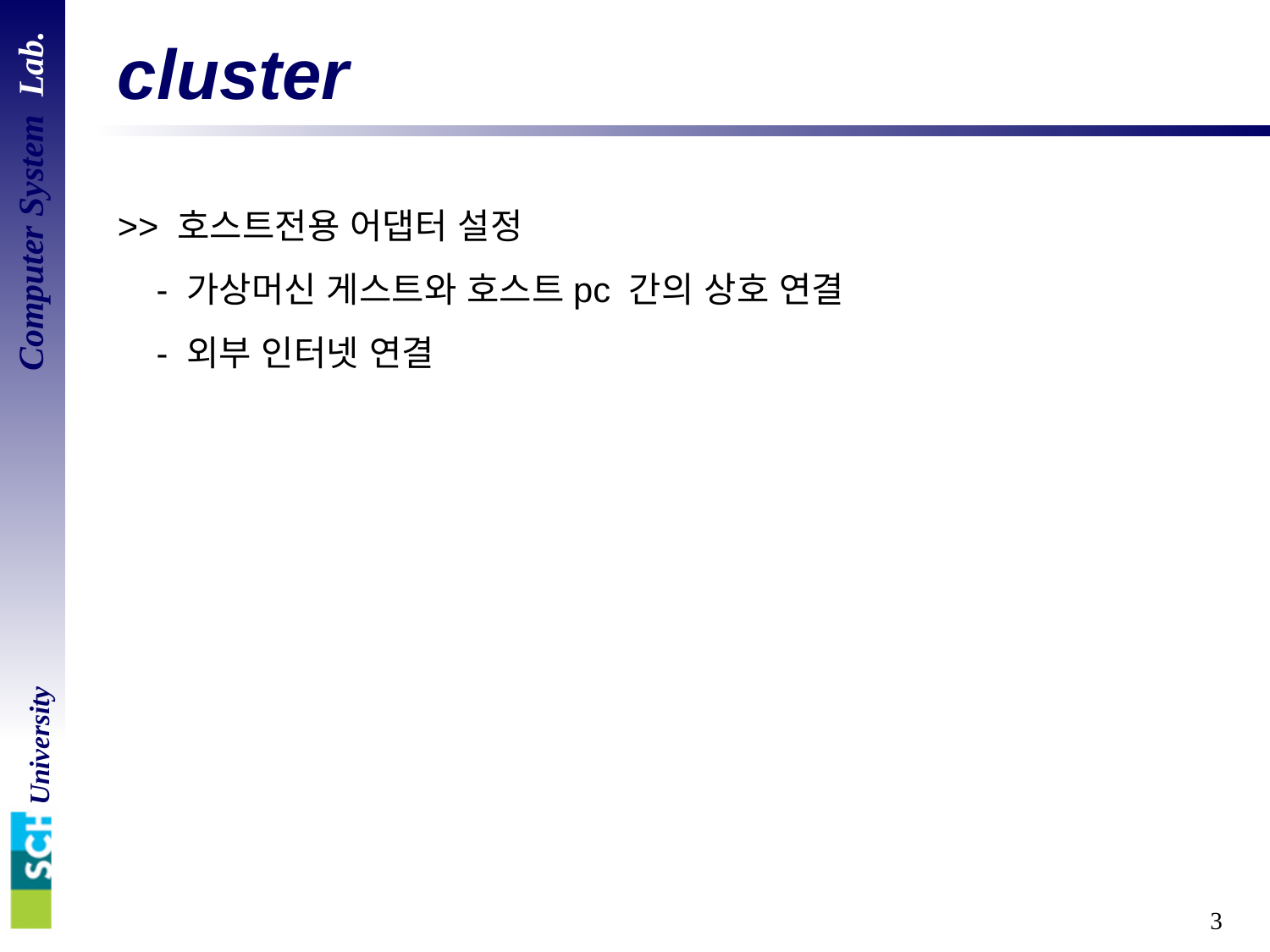

# cluster
>> 호스트전용 어댑터 설정
    - 가상머신 게스트와 호스트pc 간의 상호 연결
    - 외부 인터넷 연결